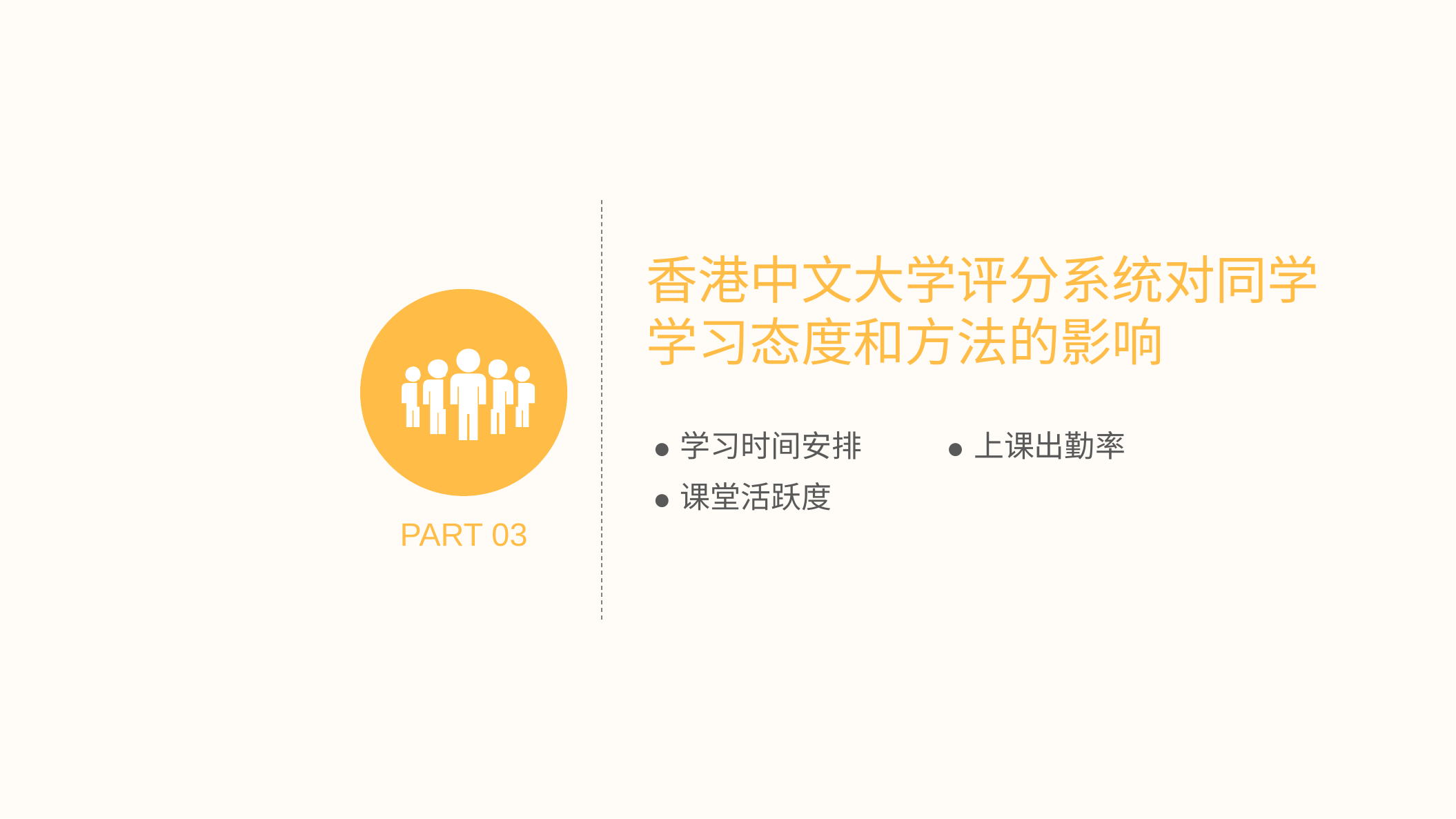

香港中文大学评分系统对同学学习态度和方法的影响

学习时间安排
上课出勤率
课堂活跃度
PART 03